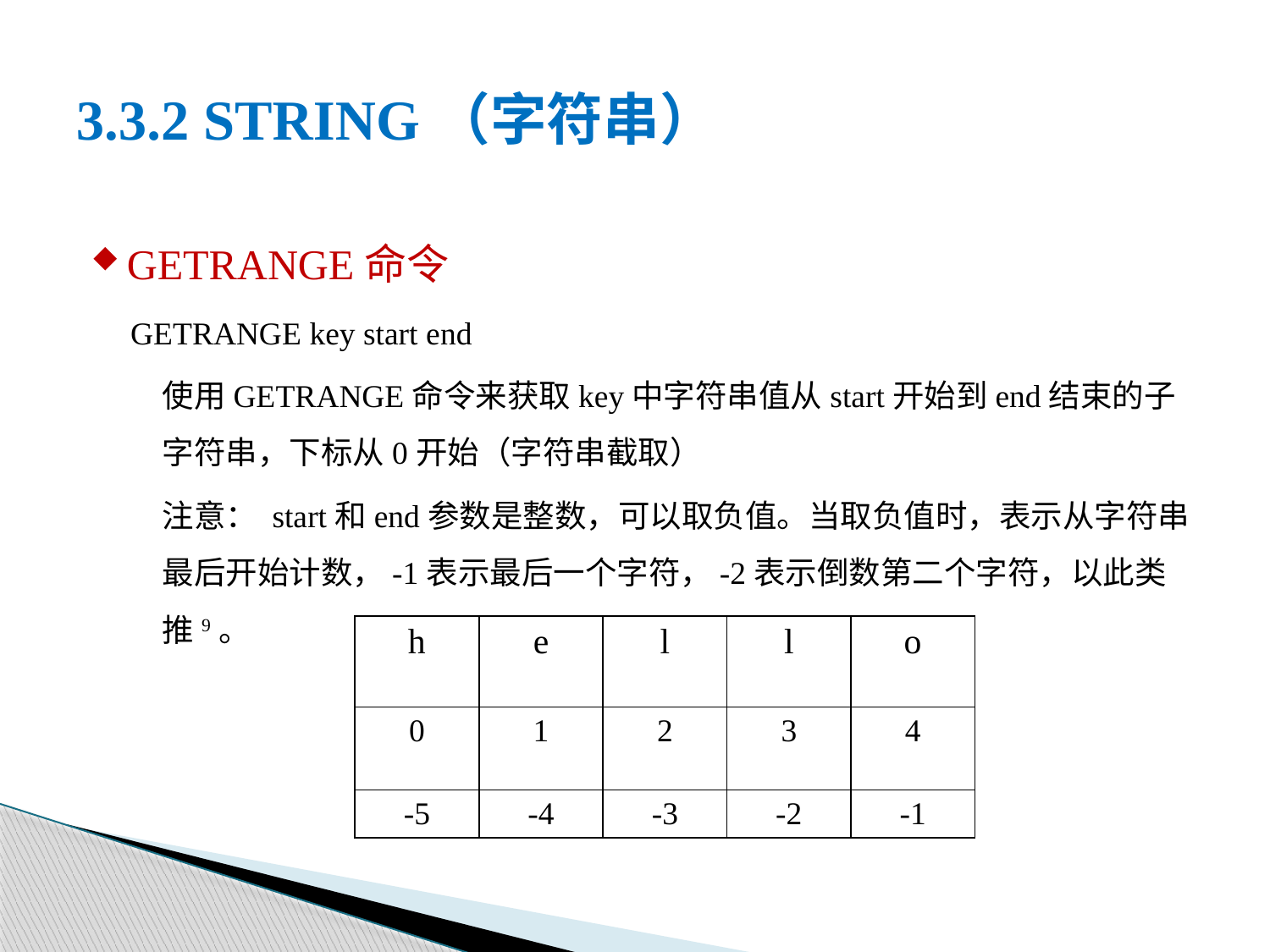

# 3.3.2 STRING（字符串）
GETRANGE命令
GETRANGE key start end
使用GETRANGE命令来获取key中字符串值从start开始到end结束的子字符串，下标从0开始（字符串截取）
注意： start和end参数是整数，可以取负值。当取负值时，表示从字符串最后开始计数，-1表示最后一个字符，-2表示倒数第二个字符，以此类推9。

| h | e | l | l | o |
| --- | --- | --- | --- | --- |
| 0 | 1 | 2 | 3 | 4 |
| -5 | -4 | -3 | -2 | -1 |